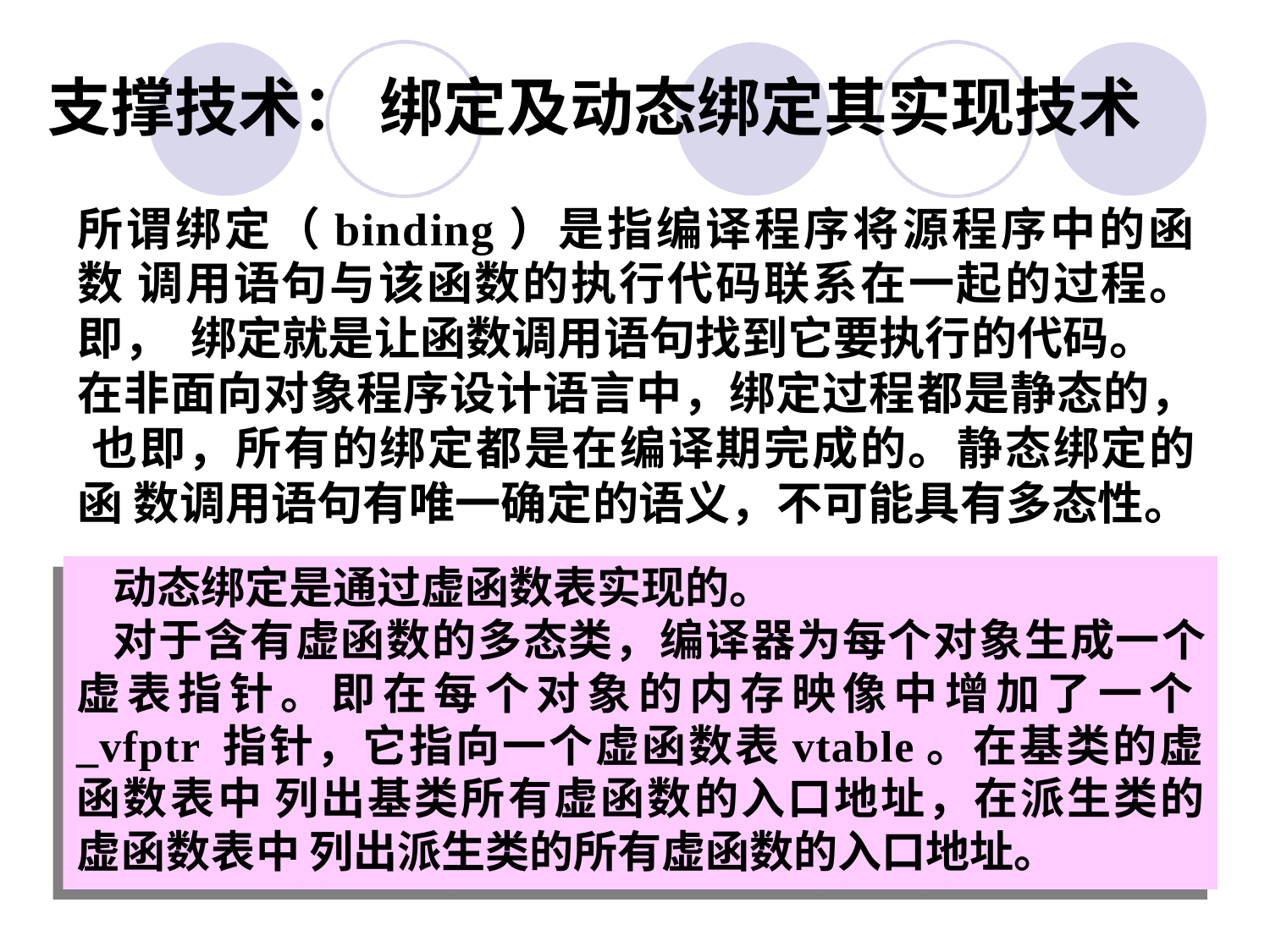

# 支撑技术： 绑定及动态绑定其实现技术
所谓绑定（binding）是指编译程序将源程序中的函数 调用语句与该函数的执行代码联系在一起的过程。即，  绑定就是让函数调用语句找到它要执行的代码。
在非面向对象程序设计语言中，绑定过程都是静态的，  也即，所有的绑定都是在编译期完成的。静态绑定的函 数调用语句有唯一确定的语义，不可能具有多态性。
动态绑定是通过虚函数表实现的。
对于含有虚函数的多态类，编译器为每个对象生成一个 虚表指针。即在每个对象的内存映像中增加了一个_vfptr 指针，它指向一个虚函数表vtable。在基类的虚函数表中 列出基类所有虚函数的入口地址，在派生类的虚函数表中 列出派生类的所有虚函数的入口地址。